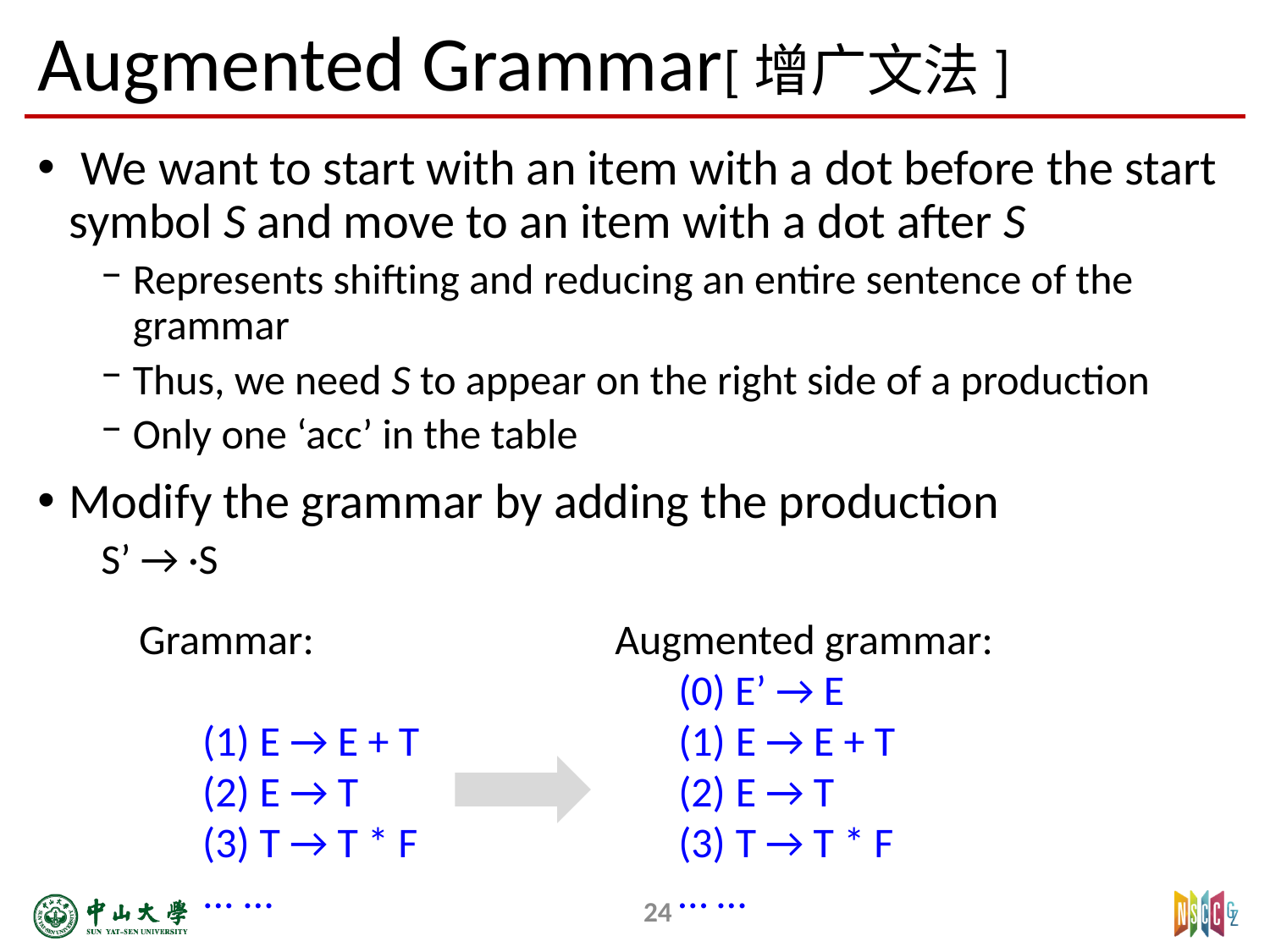

# Augmented Grammar[增广文法]
 We want to start with an item with a dot before the start symbol S and move to an item with a dot after S
Represents shifting and reducing an entire sentence of the grammar
Thus, we need S to appear on the right side of a production
Only one ‘acc’ in the table
Modify the grammar by adding the production
S’ → ·S

Grammar:

 E → E + T
 E → T
 T → T * F
... …
Augmented grammar:
(0) E’ → E
 E → E + T
 E → T
 T → T * F
… …

24